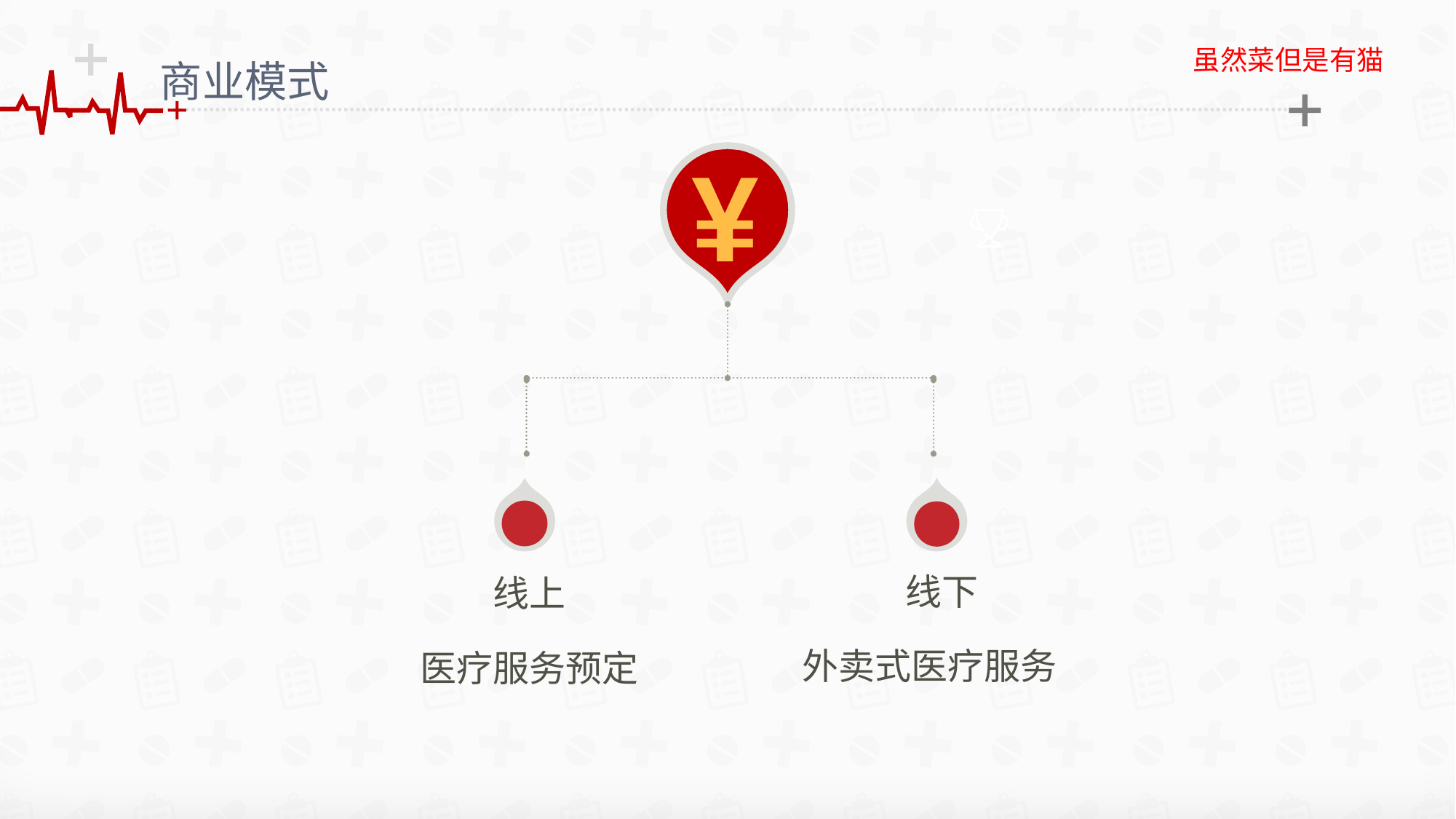

虽然菜但是有猫
商业模式
¥

线上
医疗服务预定
  线下
外卖式医疗服务